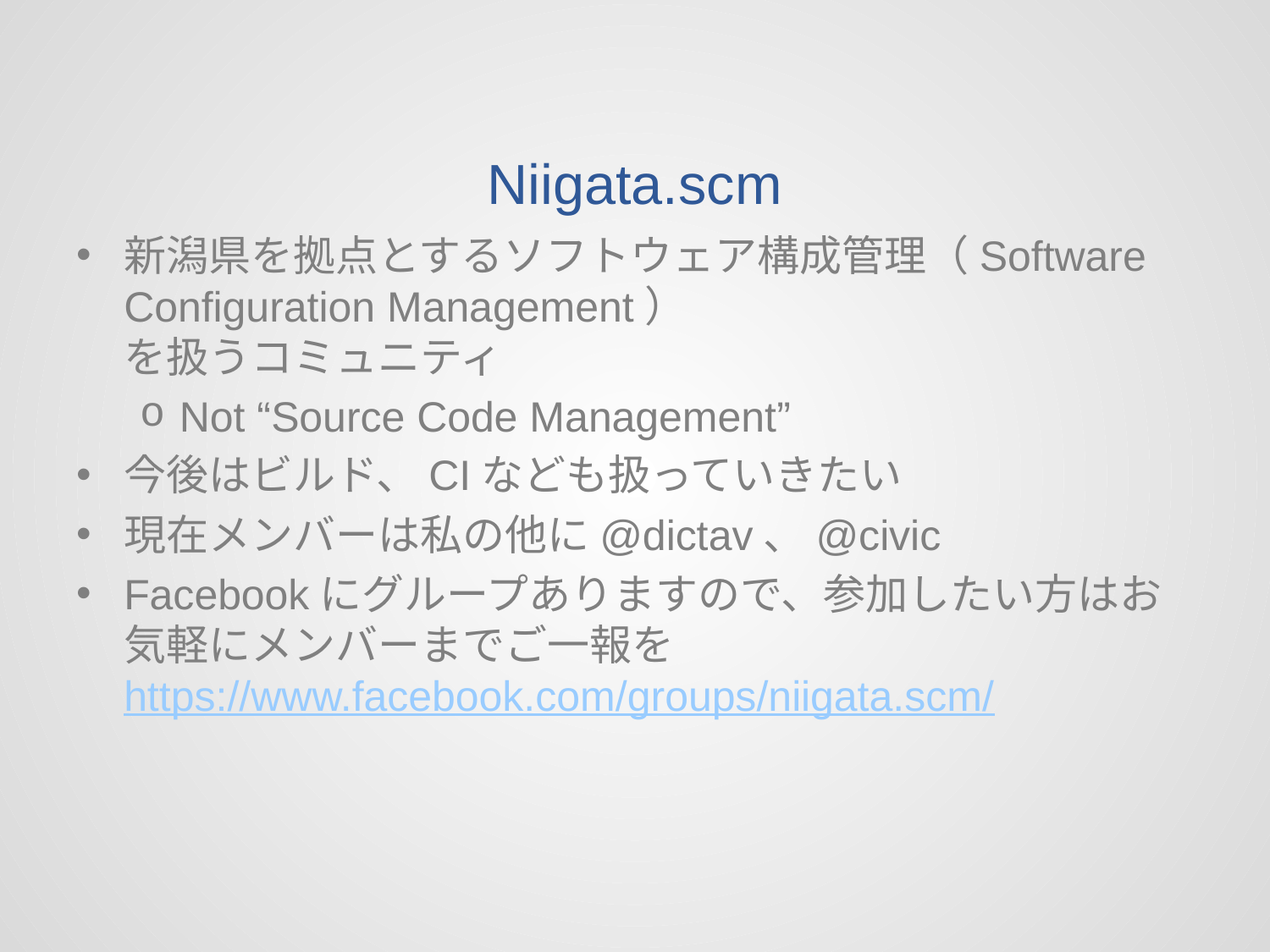

# Niigata.scm
新潟県を拠点とするソフトウェア構成管理（Software Configuration Management）
を扱うコミュニティ
Not “Source Code Management”
今後はビルド、CIなども扱っていきたい
現在メンバーは私の他に@dictav、@civic
Facebookにグループありますので、参加したい方はお気軽にメンバーまでご一報を
https://www.facebook.com/groups/niigata.scm/